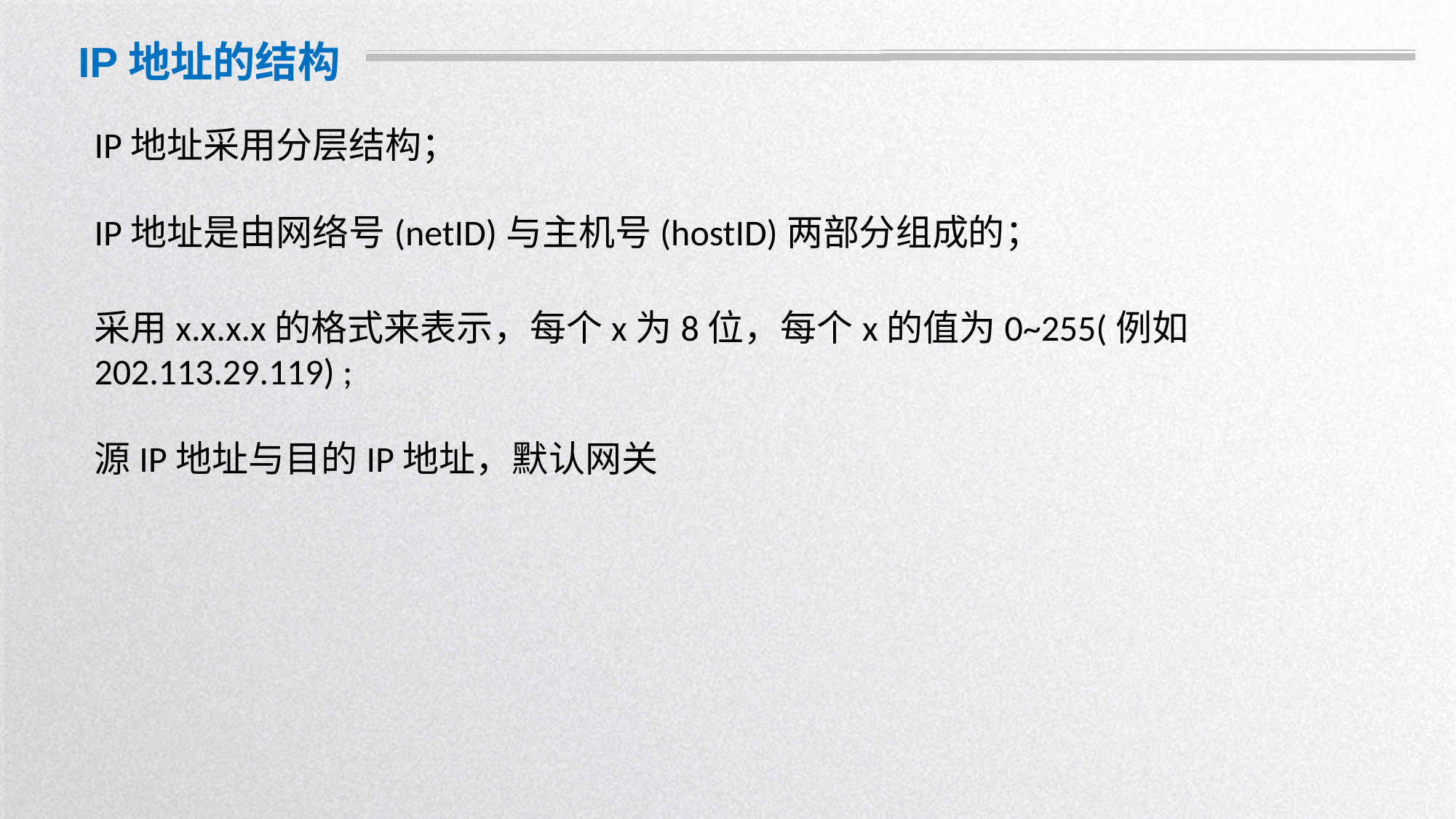

IP地址的结构
IP地址采用分层结构；

IP地址是由网络号(netID)与主机号(hostID)两部分组成的；

采用x.x.x.x的格式来表示，每个x为8位，每个x的值为0~255(例如202.113.29.119) ;

源IP地址与目的IP地址，默认网关